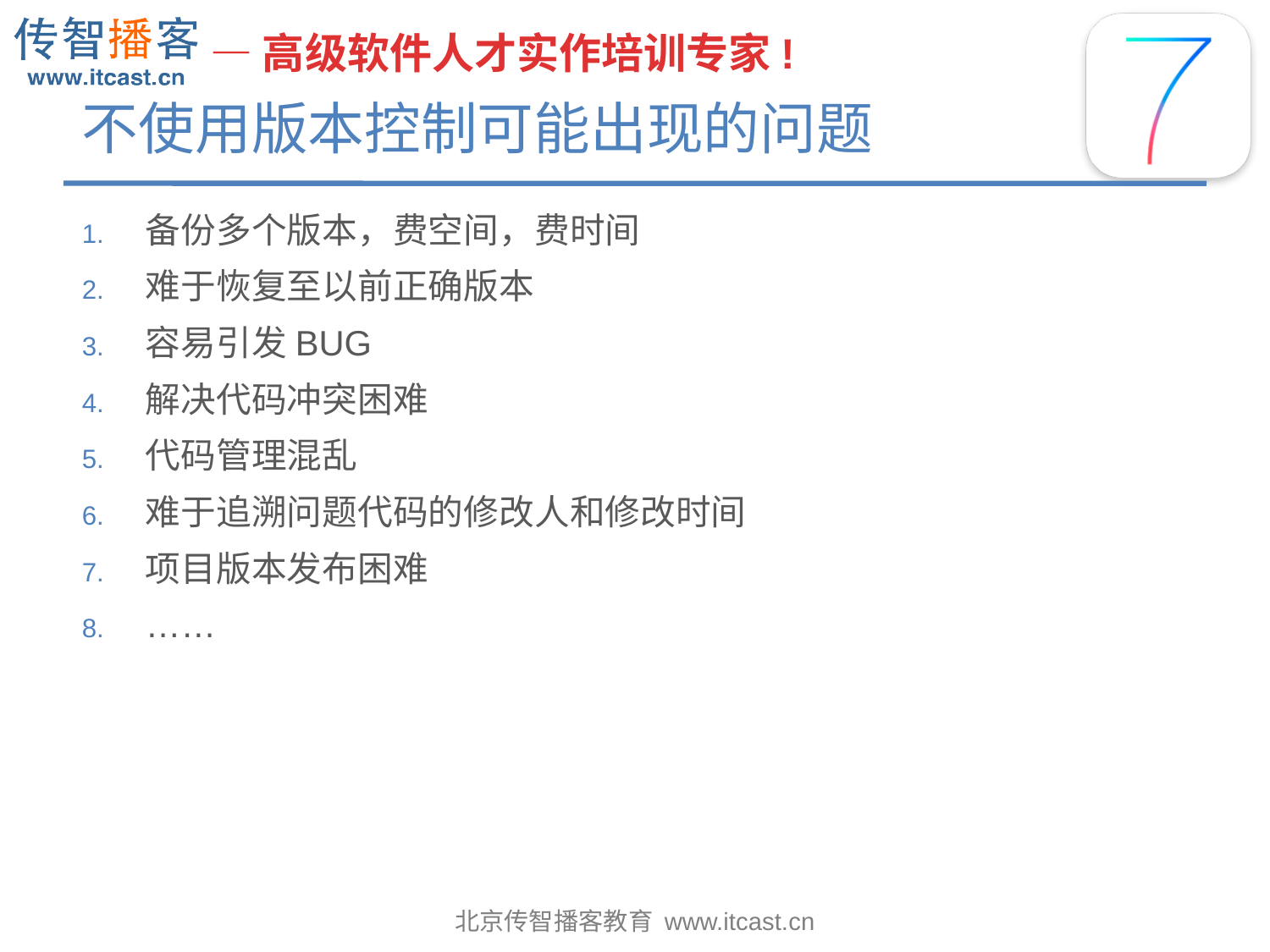

# 不使用版本控制可能出现的问题
备份多个版本，费空间，费时间
难于恢复至以前正确版本
容易引发BUG
解决代码冲突困难
代码管理混乱
难于追溯问题代码的修改人和修改时间
项目版本发布困难
……